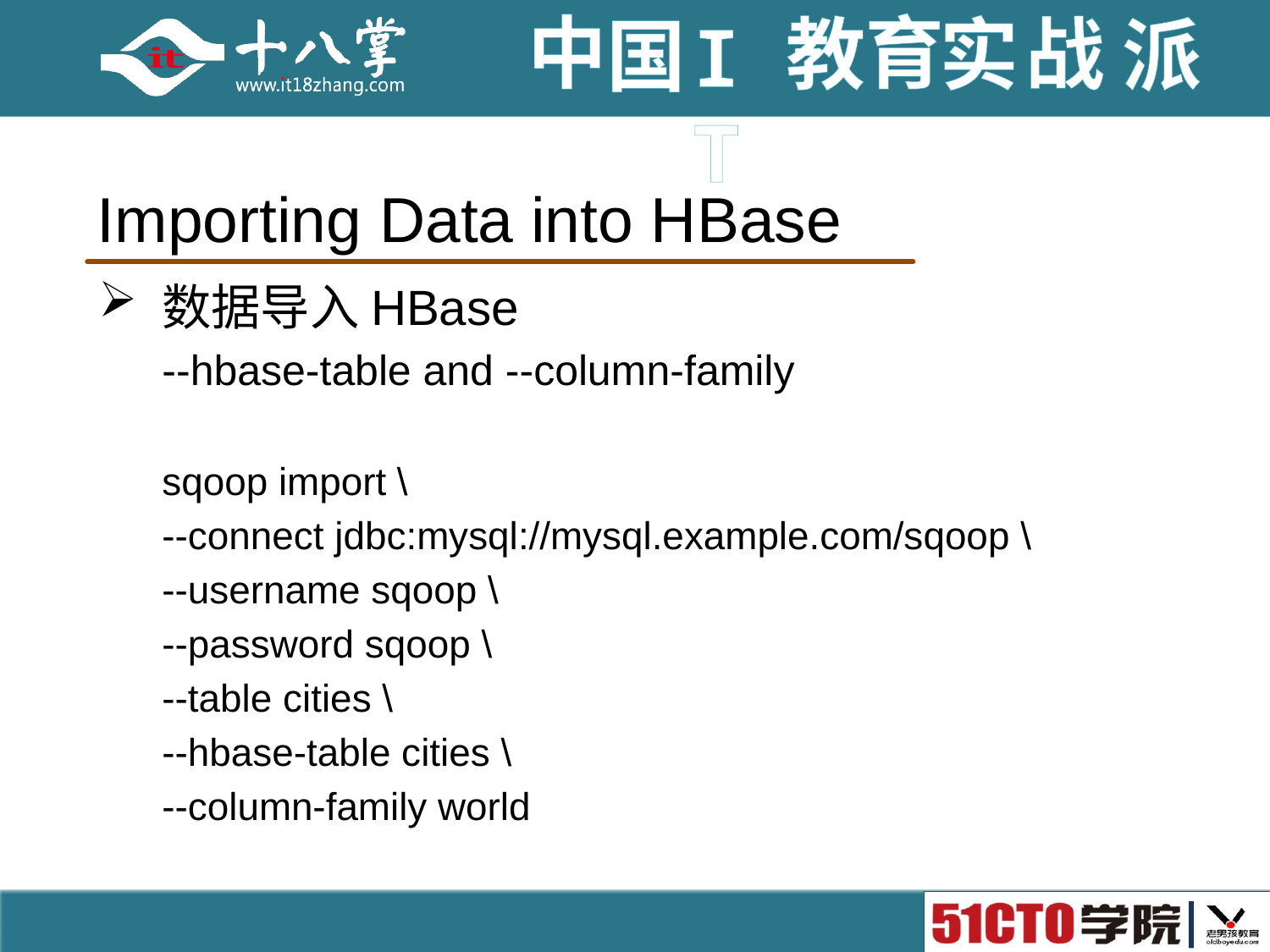

# Importing Data into HBase
数据导入HBase
--hbase-table and --column-family

sqoop import \
--connect jdbc:mysql://mysql.example.com/sqoop \
--username sqoop \
--password sqoop \
--table cities \
--hbase-table cities \
--column-family world